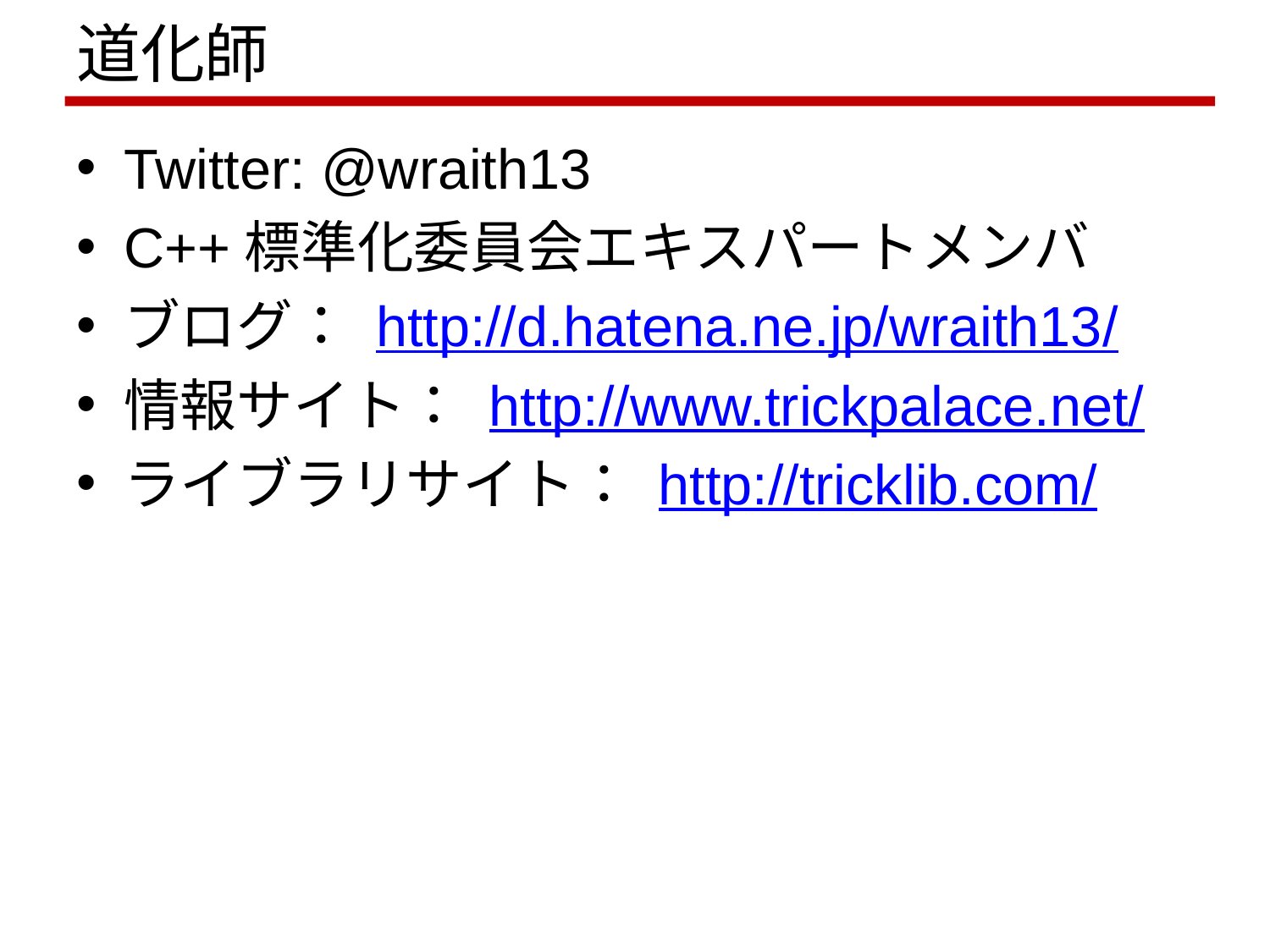

# 道化師

Twitter: @wraith13
C++標準化委員会エキスパートメンバ
ブログ： http://d.hatena.ne.jp/wraith13/
情報サイト： http://www.trickpalace.net/
ライブラリサイト： http://tricklib.com/